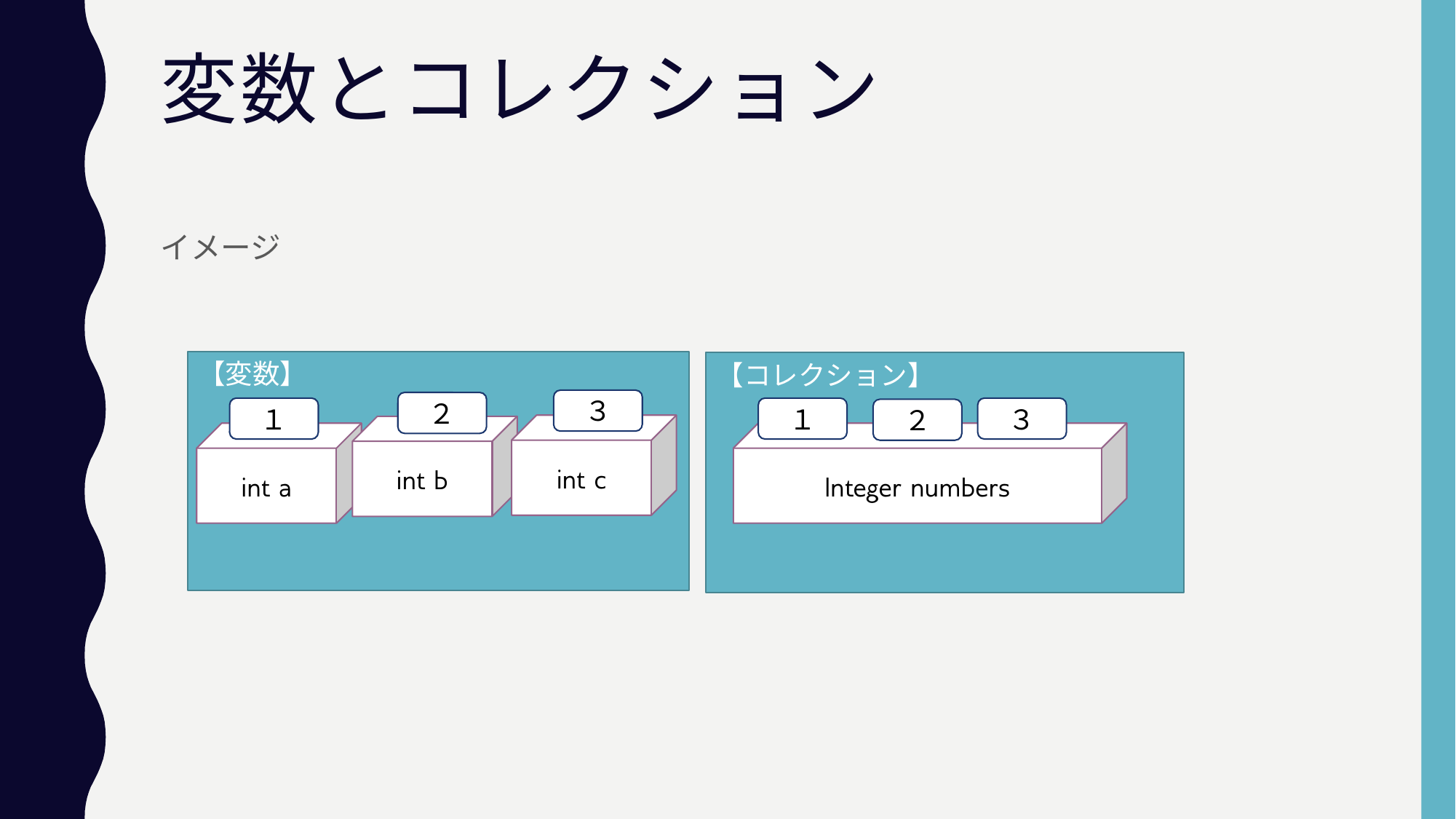

# 変数とコレクション
イメージ
【変数】
【コレクション】
３
２
１
１
３
２
int c
int b
int a
Integer numbers